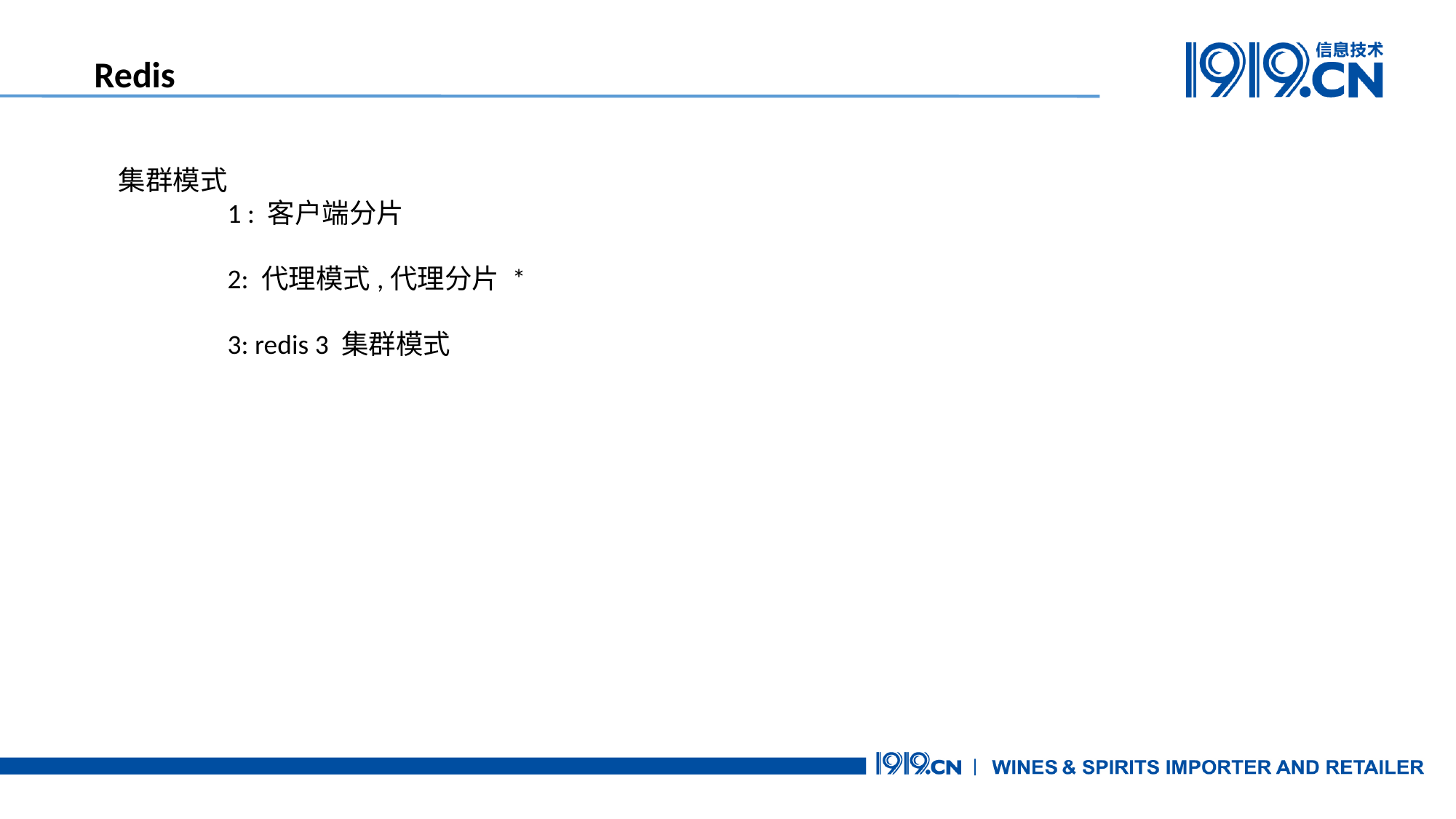

Redis
集群模式
	1 : 客户端分片

	2: 代理模式,代理分片 *

	3: redis 3 集群模式
28